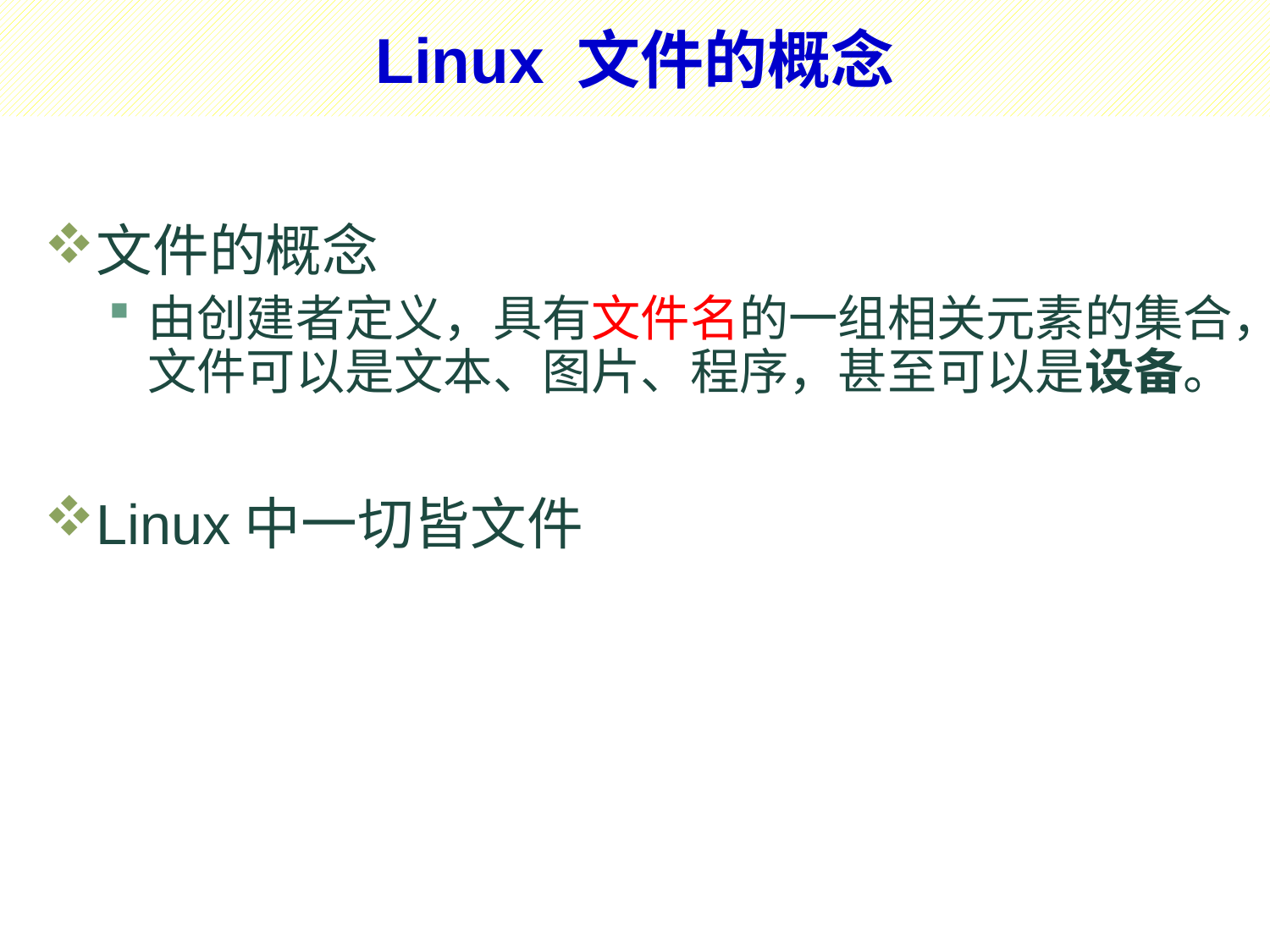

# Linux 文件的概念

文件的概念
由创建者定义，具有文件名的一组相关元素的集合，文件可以是文本、图片、程序，甚至可以是设备。

Linux中一切皆文件